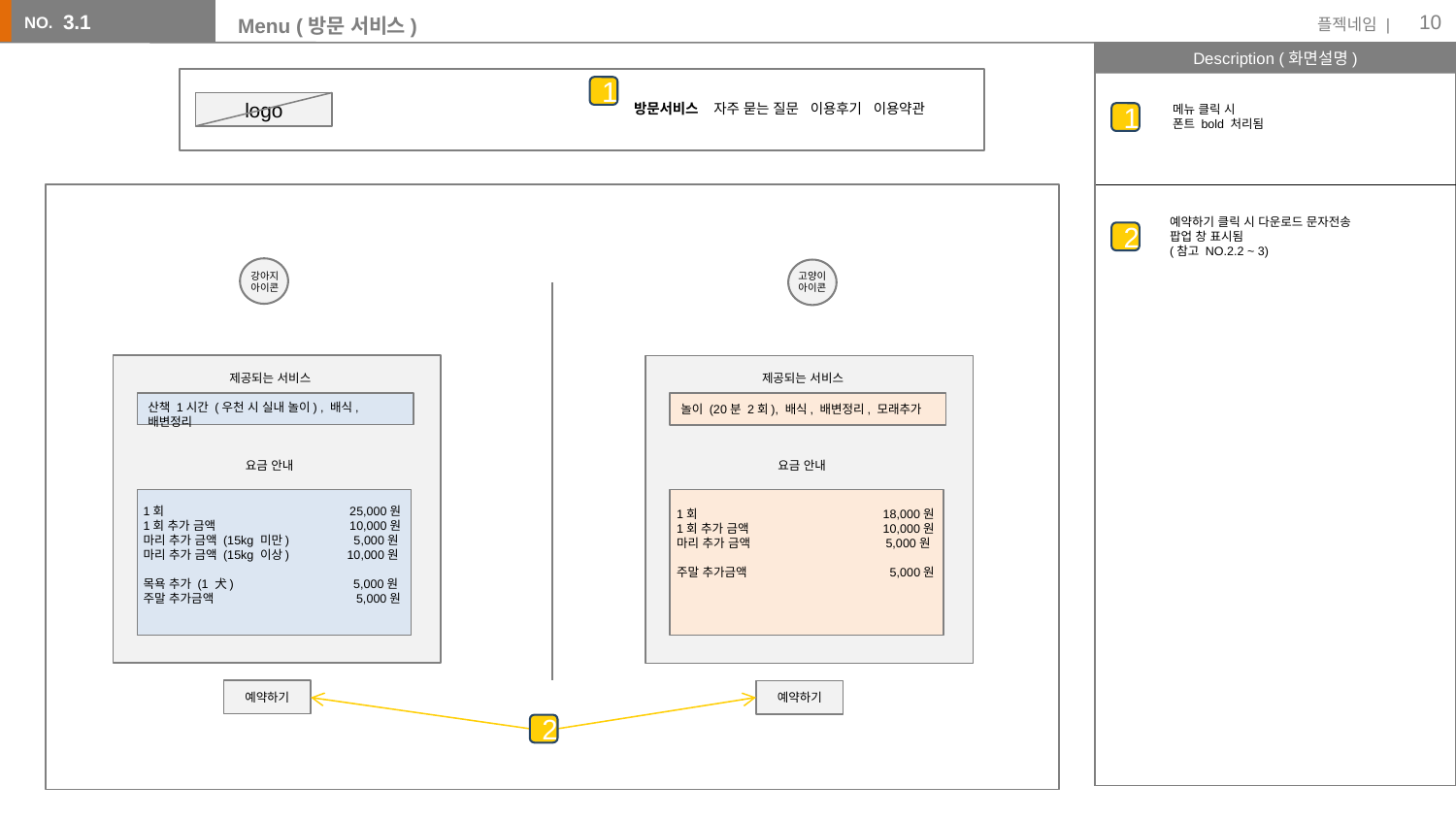

10
# Menu (방문 서비스)
3.1

1
logo
방문서비스    자주 묻는 질문   이용후기   이용약관
메뉴 클릭 시
폰트 bold 처리됨
1

예약하기 클릭 시 다운로드 문자전송
팝업 창 표시됨
(참고 NO.2.2 ~ 3)
2

고양이
아이콘
강아지
아이콘

제공되는 서비스
제공되는 서비스
산책 1시간 (우천 시 실내 놀이) , 배식, 배변정리

놀이 (20분 2회), 배식, 배변정리, 모래추가
요금 안내
요금 안내

1회 	                 25,000원
1회 추가 금액 	                 10,000원
마리 추가 금액 (15kg 미만)                   5,000원
마리 추가 금액 (15kg 이상)                 10,000원

목욕 추가 (1 犬) 	                   5,000원
주말 추가금액 	                   5,000원

1회 	                 18,000원
1회 추가 금액 	                 10,000원
마리 추가 금액                                       5,000원

주말 추가금액 	                   5,000원

예약하기
예약하기
2